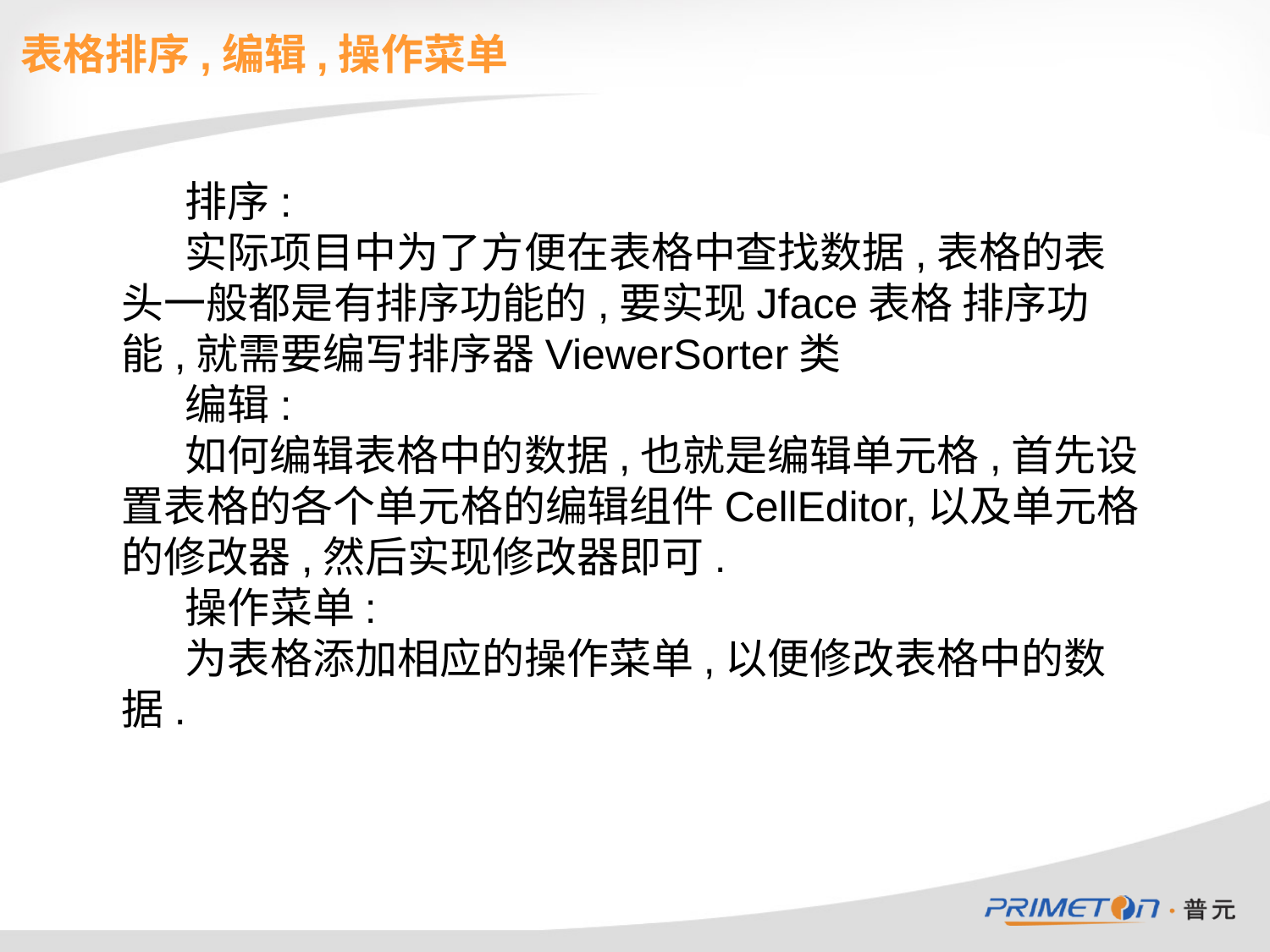

表格排序,编辑,操作菜单
排序:
实际项目中为了方便在表格中查找数据,表格的表头一般都是有排序功能的,要实现Jface表格 排序功能,就需要编写排序器ViewerSorter类
编辑:
如何编辑表格中的数据,也就是编辑单元格,首先设置表格的各个单元格的编辑组件CellEditor,以及单元格的修改器,然后实现修改器即可.
操作菜单:
为表格添加相应的操作菜单,以便修改表格中的数据.